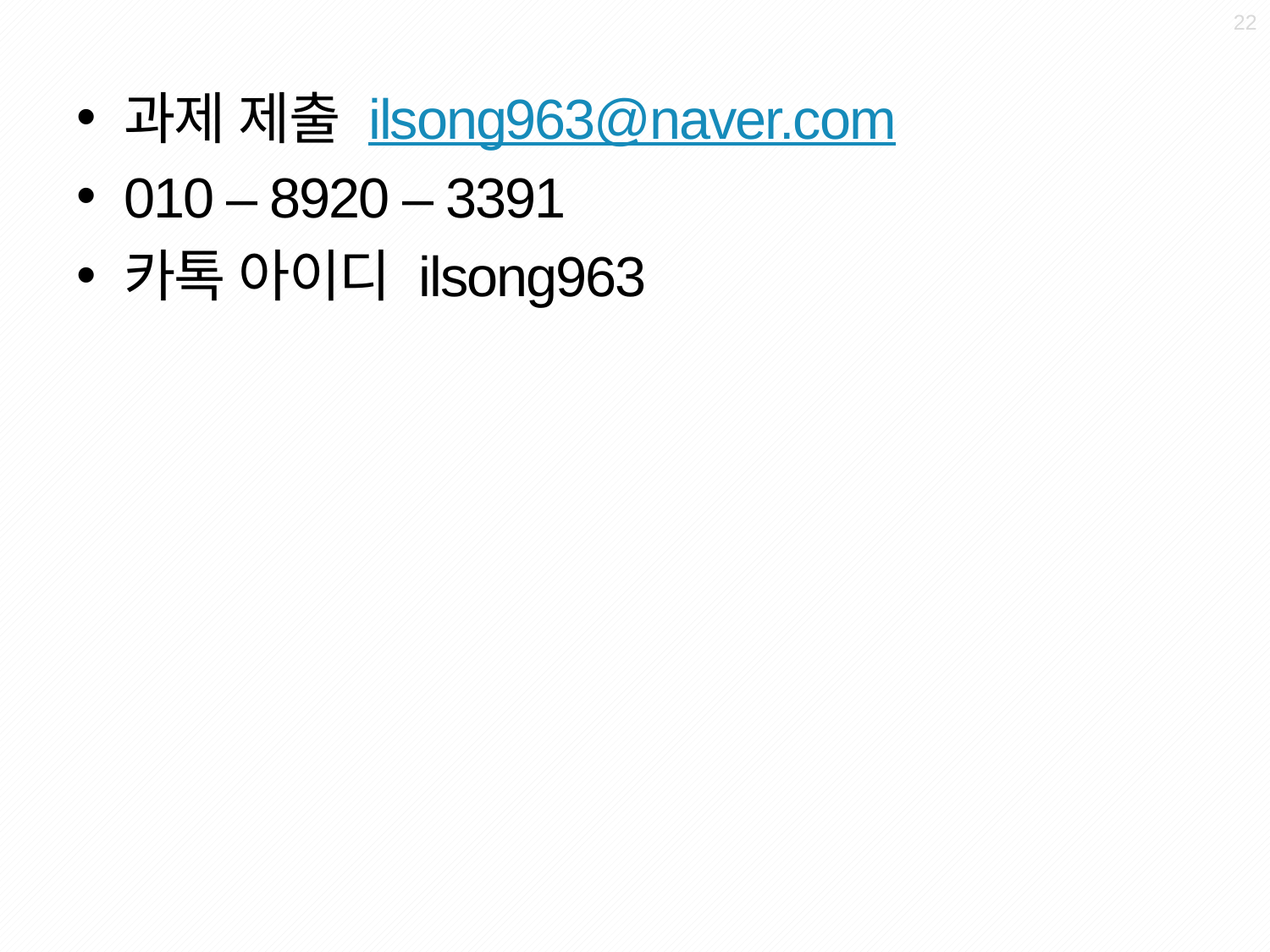

22
과제 제출 ilsong963@naver.com
010 – 8920 – 3391
카톡 아이디 ilsong963